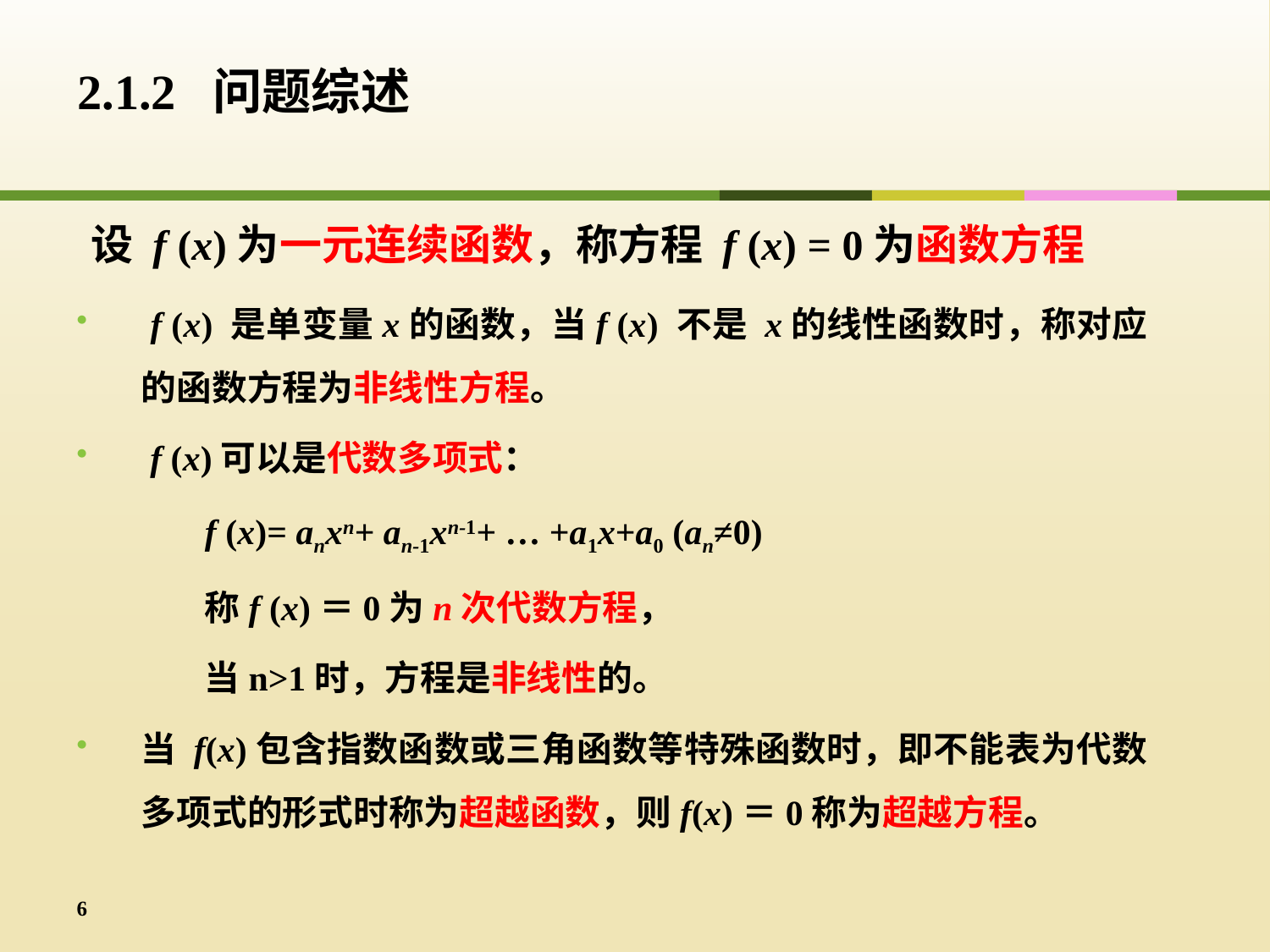

2.1.2  问题综述
设 f (x)为一元连续函数，称方程 f (x) = 0为函数方程
 f (x) 是单变量x的函数，当f (x) 不是 x的线性函数时，称对应的函数方程为非线性方程。
 f (x)可以是代数多项式：
	f (x)= anxn+ an-1xn-1+ … +a1x+a0 (an≠0)
	称f (x)＝0为n次代数方程，
	当n>1时，方程是非线性的。
当 f(x)包含指数函数或三角函数等特殊函数时，即不能表为代数多项式的形式时称为超越函数，则f(x)＝0称为超越方程。
6